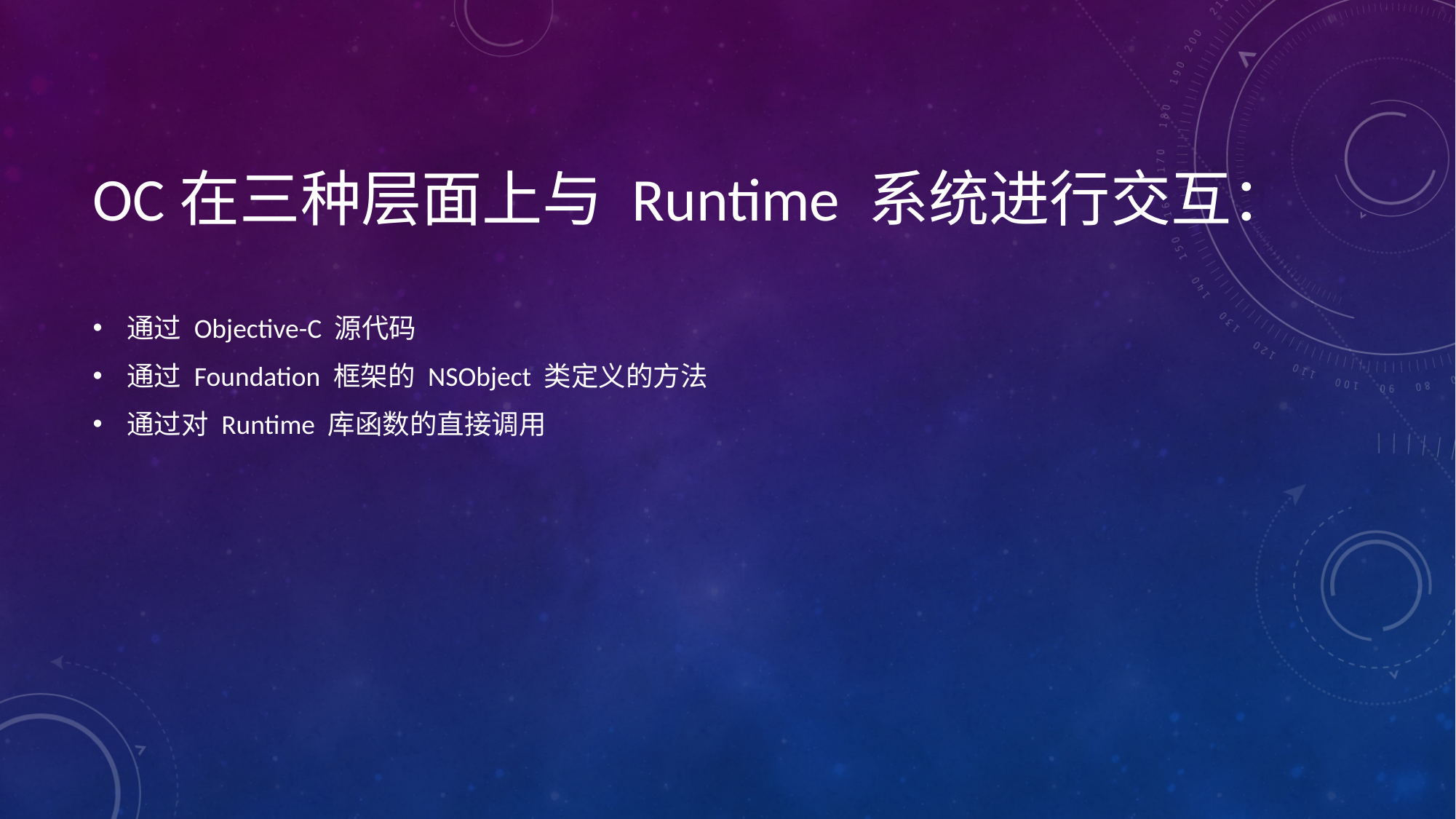

OC在三种层面上与 Runtime 系统进行交互：

通过 Objective-C 源代码
通过 Foundation 框架的 NSObject 类定义的方法
通过对 Runtime 库函数的直接调用